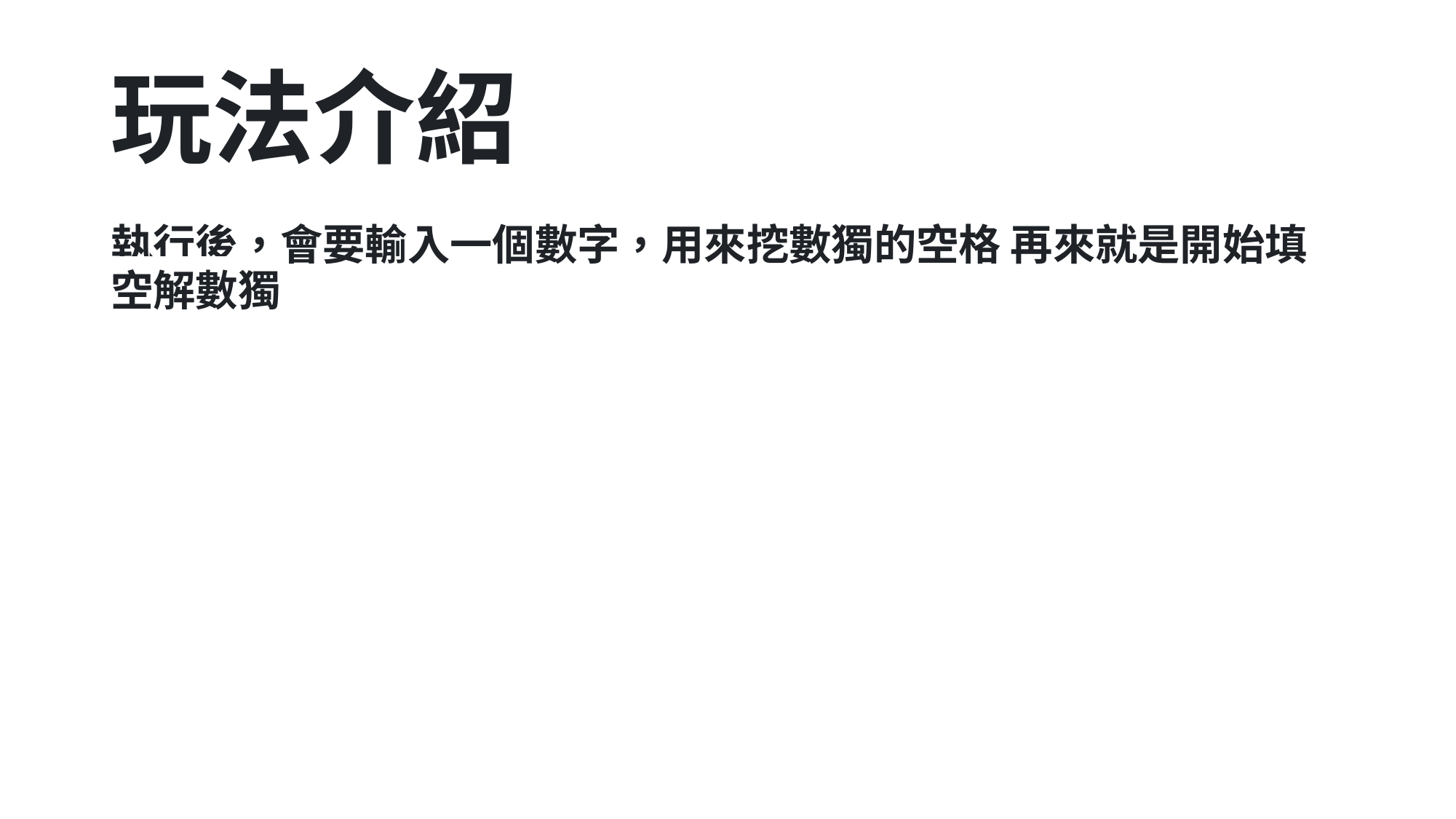

# 玩法介紹
執行後，會要輸入一個數字，用來挖數獨的空格 再來就是開始填空解數獨